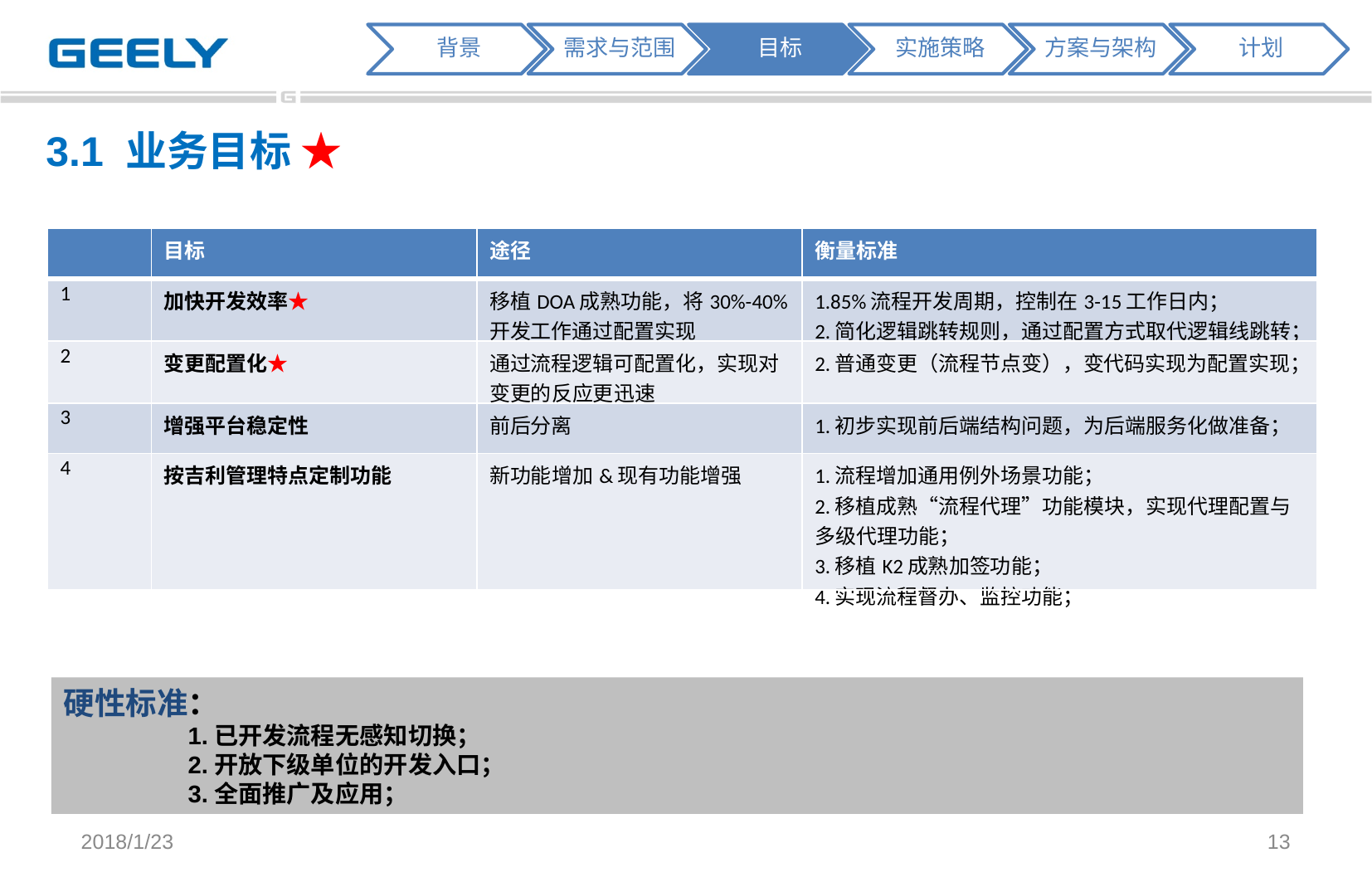

背景
需求与范围
目标
实施策略
方案与架构
计划
3.1 业务目标 ★
|  | 目标 | 途径 | 衡量标准 |
| --- | --- | --- | --- |
| 1 | 加快开发效率★ | 移植DOA成熟功能，将30%-40%开发工作通过配置实现 | 1.85%流程开发周期，控制在3-15工作日内； 2.简化逻辑跳转规则，通过配置方式取代逻辑线跳转； |
| 2 | 变更配置化★ | 通过流程逻辑可配置化，实现对变更的反应更迅速 | 2.普通变更（流程节点变），变代码实现为配置实现； |
| 3 | 增强平台稳定性 | 前后分离 | 1.初步实现前后端结构问题，为后端服务化做准备； |
| 4 | 按吉利管理特点定制功能 | 新功能增加&现有功能增强 | 1.流程增加通用例外场景功能； 2.移植成熟“流程代理”功能模块，实现代理配置与多级代理功能； 3.移植K2成熟加签功能； 4.实现流程督办、监控功能； |
硬性标准：
	1.已开发流程无感知切换；
	2.开放下级单位的开发入口；
	3.全面推广及应用；
2018/1/23
13